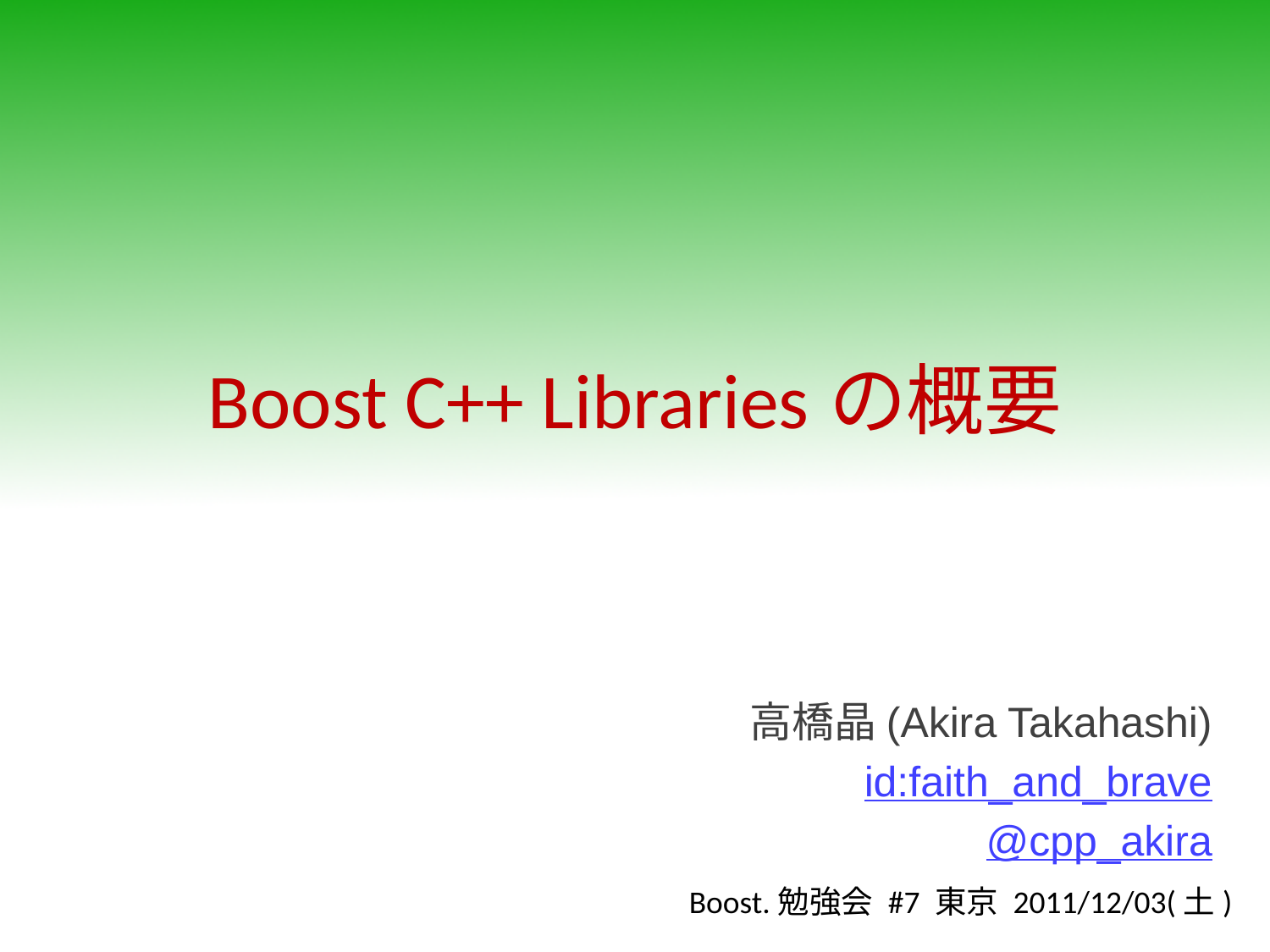

# Boost C++ Librariesの概要
高橋晶(Akira Takahashi)
id:faith_and_brave
@cpp_akira
Boost.勉強会 #7 東京 2011/12/03(土)